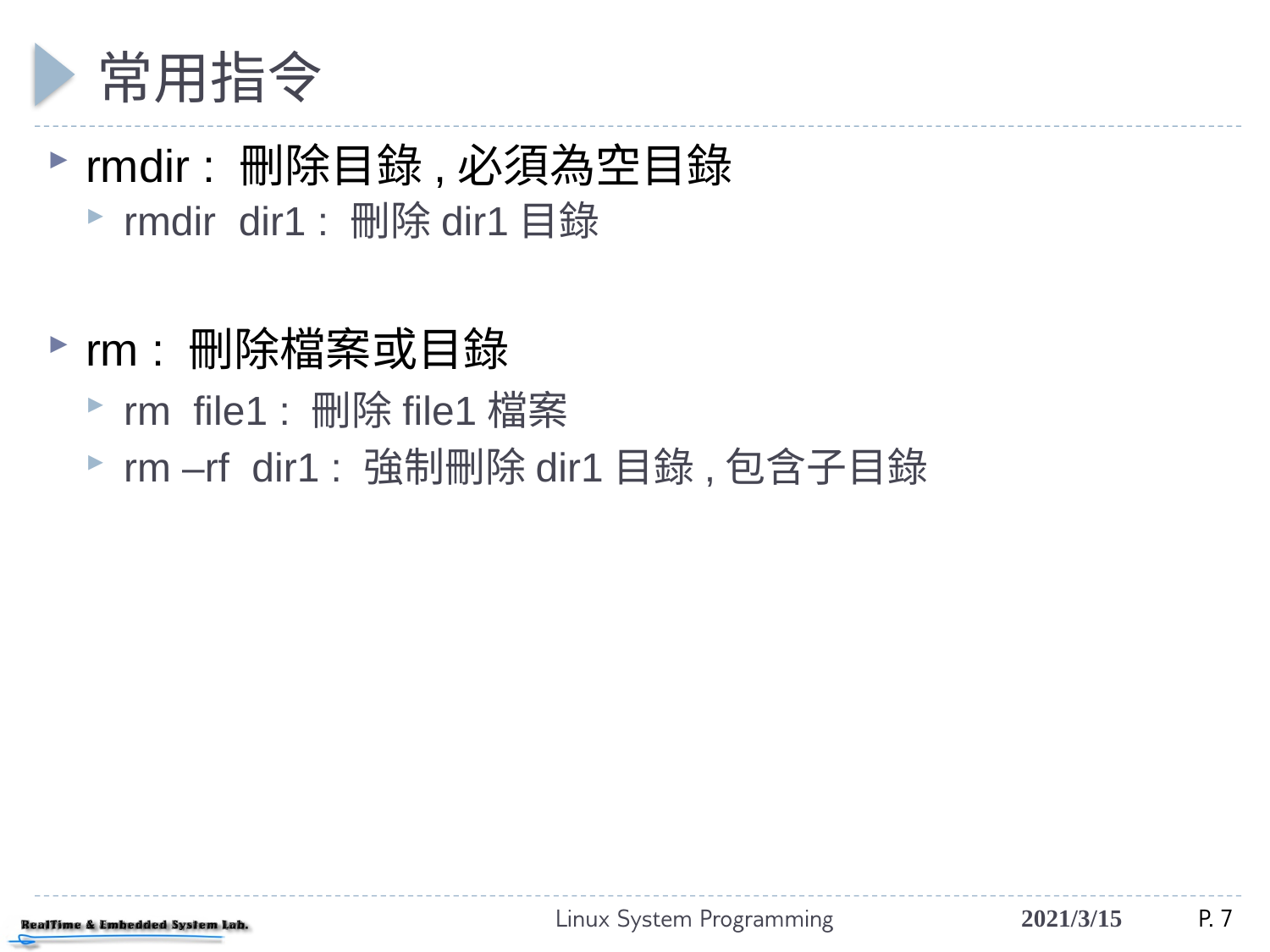

# 常用指令
rmdir : 刪除目錄,必須為空目錄
rmdir  dir1 : 刪除dir1目錄

rm : 刪除檔案或目錄
rm  file1 : 刪除file1檔案
rm –rf  dir1 : 強制刪除dir1目錄,包含子目錄

Linux System Programming
2021/3/15